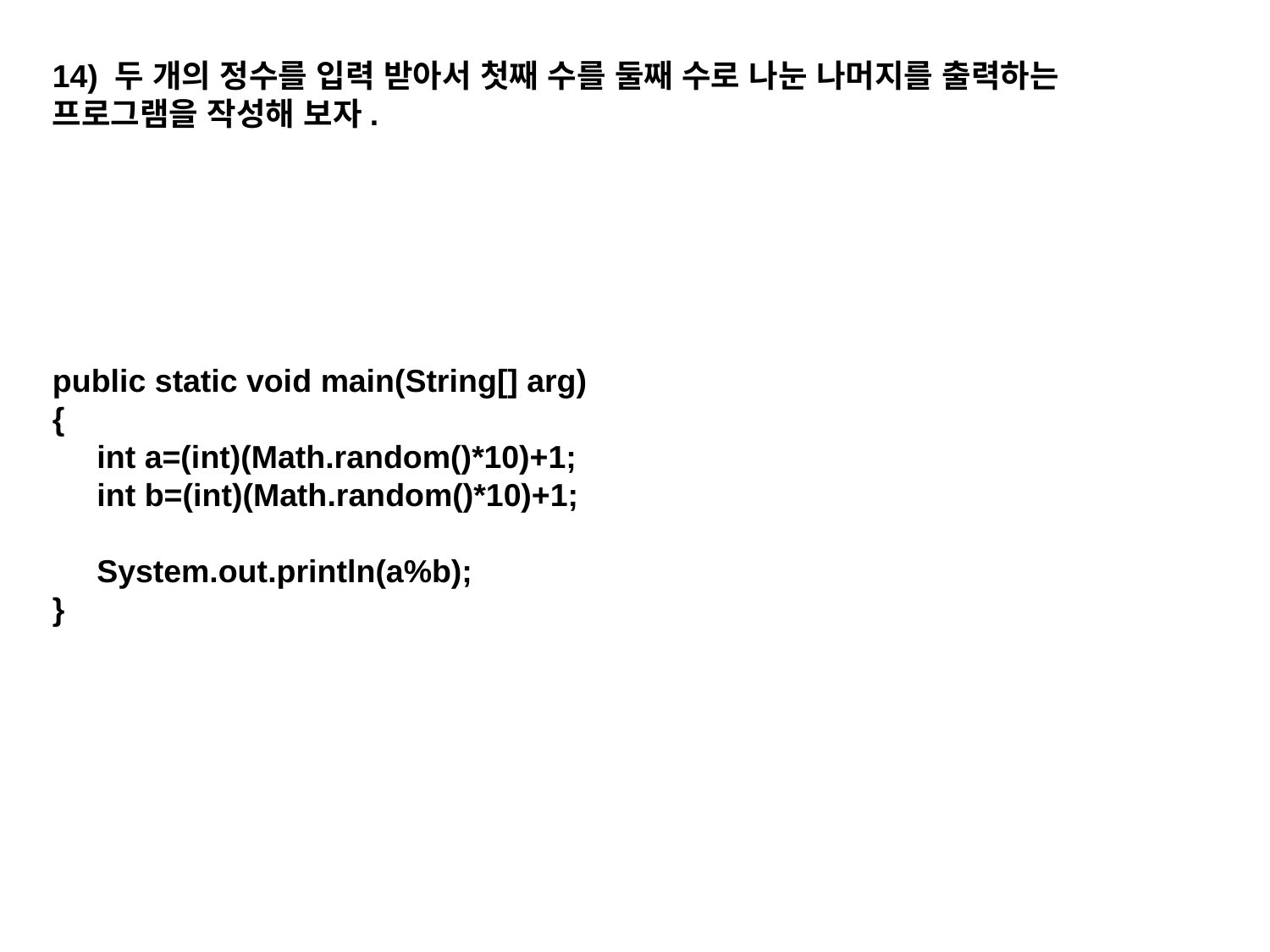

14) 두 개의 정수를 입력 받아서 첫째 수를 둘째 수로 나눈 나머지를 출력하는 프로그램을 작성해 보자.

public static void main(String[] arg)
{
     int a=(int)(Math.random()*10)+1;
     int b=(int)(Math.random()*10)+1;

     System.out.println(a%b);
}